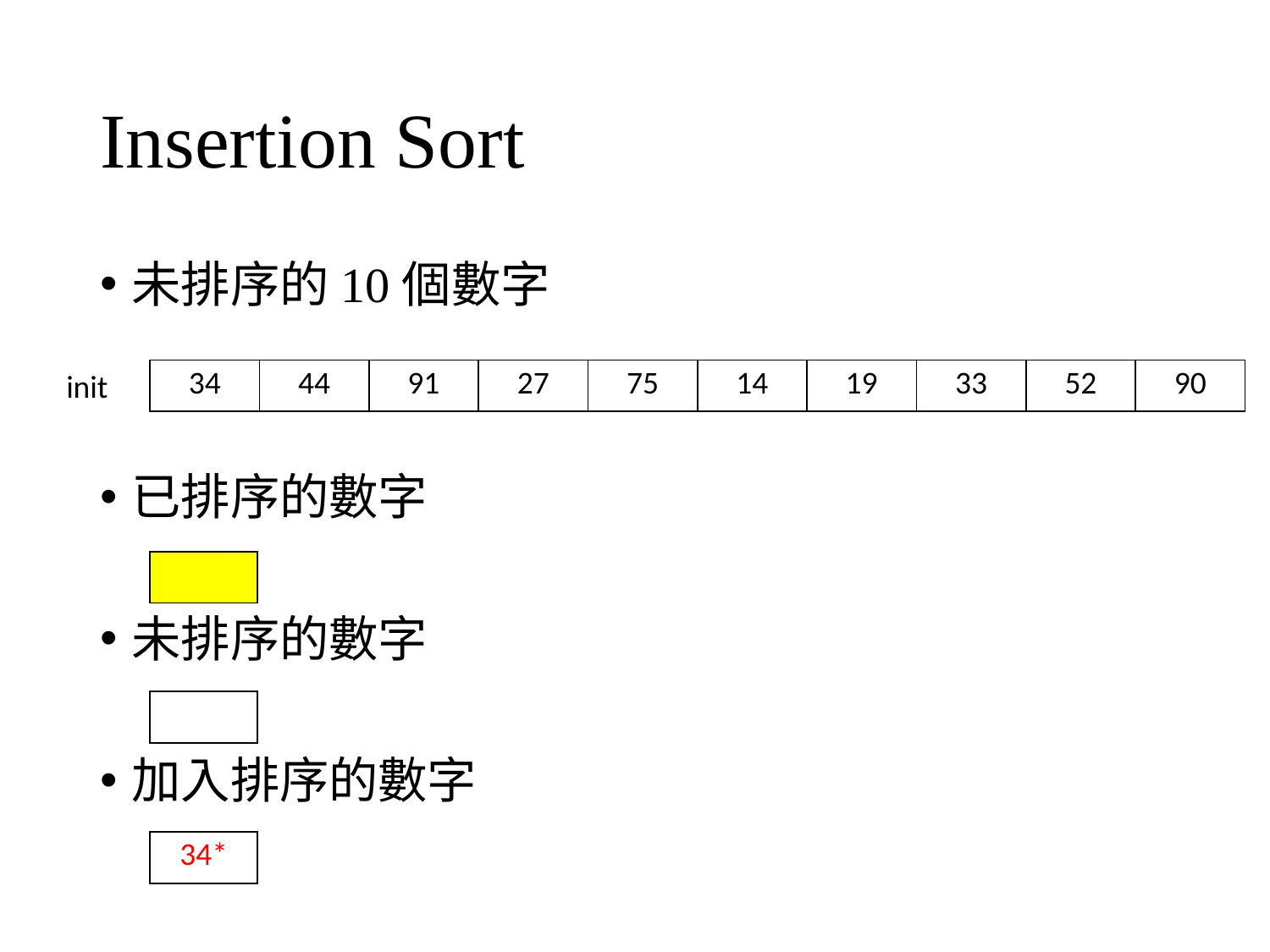

# Insertion Sort
未排序的10個數字

已排序的數字

未排序的數字

加入排序的數字
| 34 | 44 | 91 | 27 | 75 | 14 | 19 | 33 | 52 | 90 |
| --- | --- | --- | --- | --- | --- | --- | --- | --- | --- |
init
|  |
| --- |
|  |
| --- |
| 34\* |
| --- |